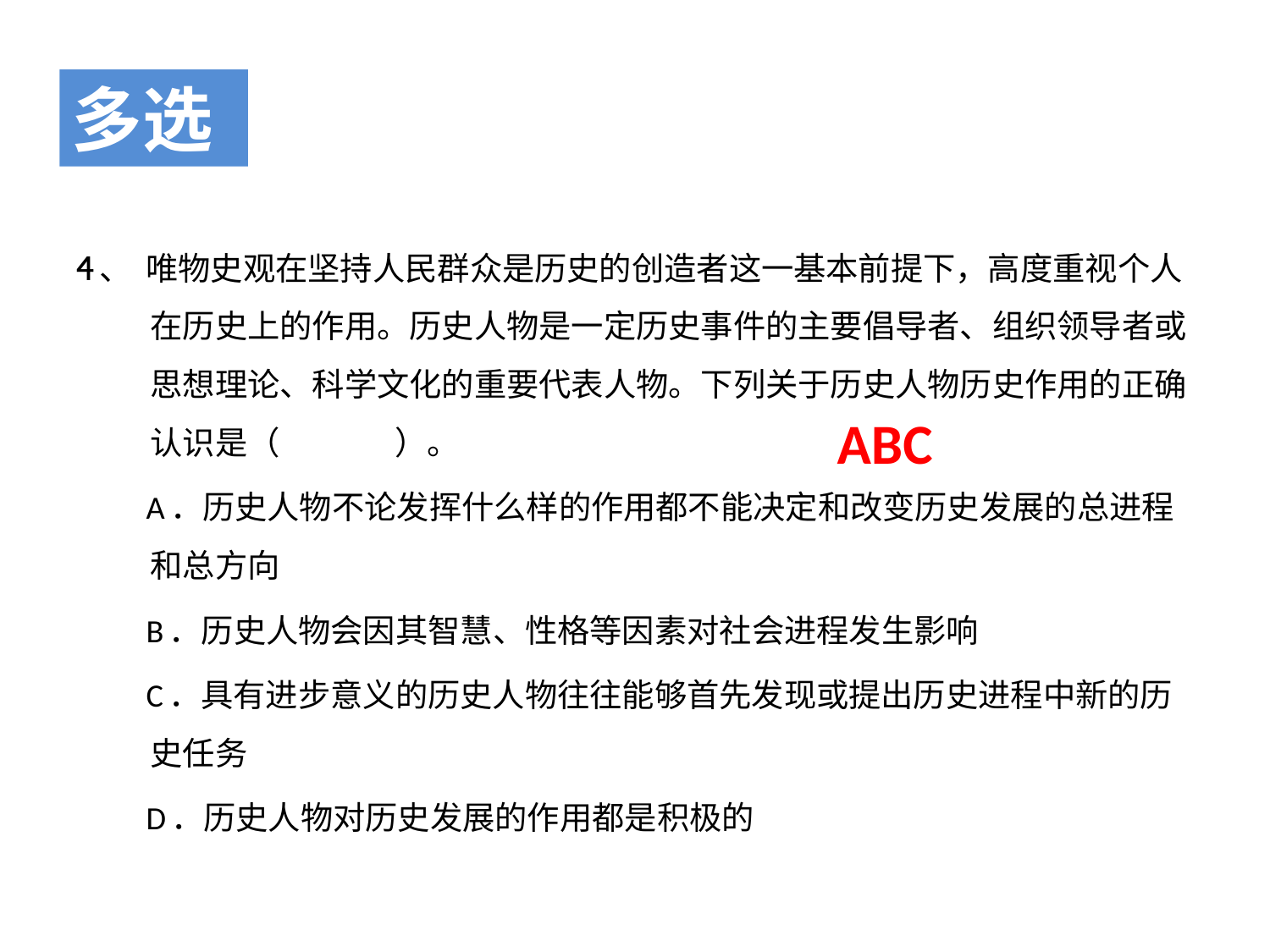

4、  唯物史观在坚持人民群众是历史的创造者这一基本前提下，高度重视个人在历史上的作用。历史人物是一定历史事件的主要倡导者、组织领导者或思想理论、科学文化的重要代表人物。下列关于历史人物历史作用的正确认识是（                ）。
　　A．历史人物不论发挥什么样的作用都不能决定和改变历史发展的总进程和总方向
　　B．历史人物会因其智慧、性格等因素对社会进程发生影响
　　C．具有进步意义的历史人物往往能够首先发现或提出历史进程中新的历史任务
　　D．历史人物对历史发展的作用都是积极的
多选
ABC